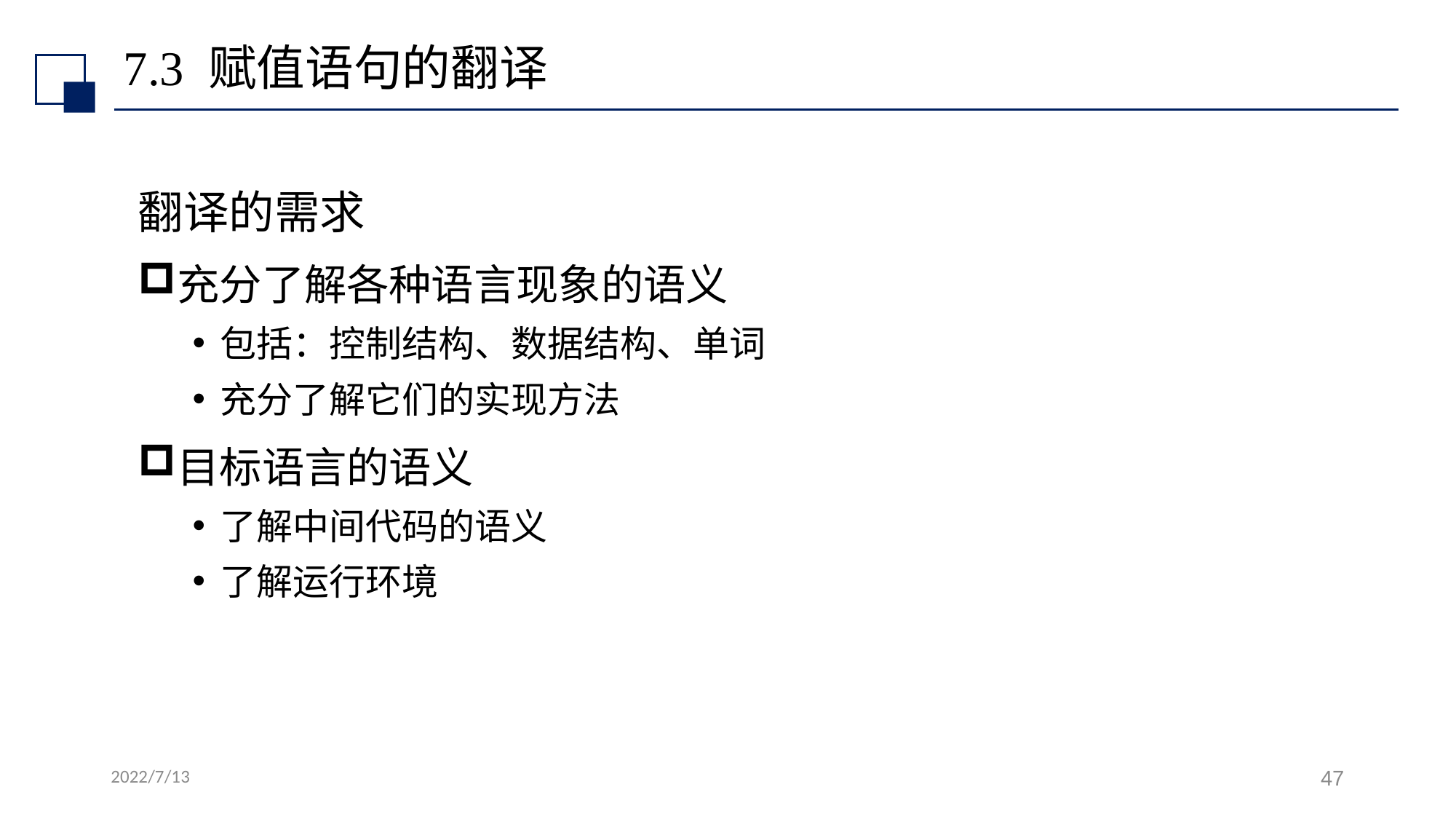

# 7.3 赋值语句的翻译
翻译的需求
充分了解各种语言现象的语义
包括：控制结构、数据结构、单词
充分了解它们的实现方法
目标语言的语义
了解中间代码的语义
了解运行环境
2022/7/13
47